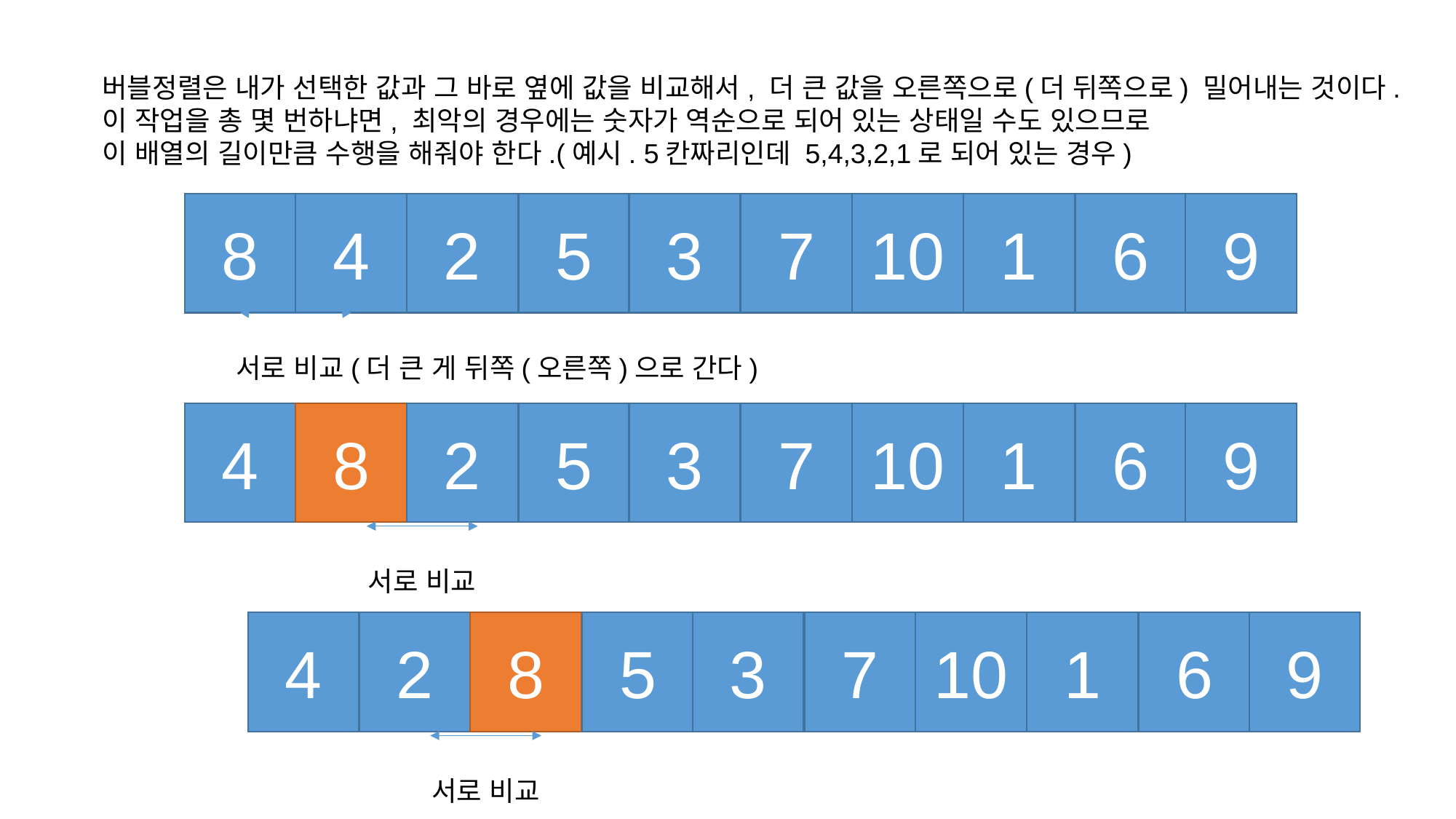

버블정렬은 내가 선택한 값과 그 바로 옆에 값을 비교해서, 더 큰 값을 오른쪽으로(더 뒤쪽으로) 밀어내는 것이다.
이 작업을 총 몇 번하냐면, 최악의 경우에는 숫자가 역순으로 되어 있는 상태일 수도 있으므로
이 배열의 길이만큼 수행을 해줘야 한다.(예시. 5칸짜리인데 5,4,3,2,1로 되어 있는 경우)
3
9
2
5
1
6
4
10
8
7
서로 비교(더 큰 게 뒤쪽(오른쪽)으로 간다)
3
9
2
5
1
6
8
10
4
7
서로 비교
3
9
8
5
1
6
2
10
4
7
서로 비교